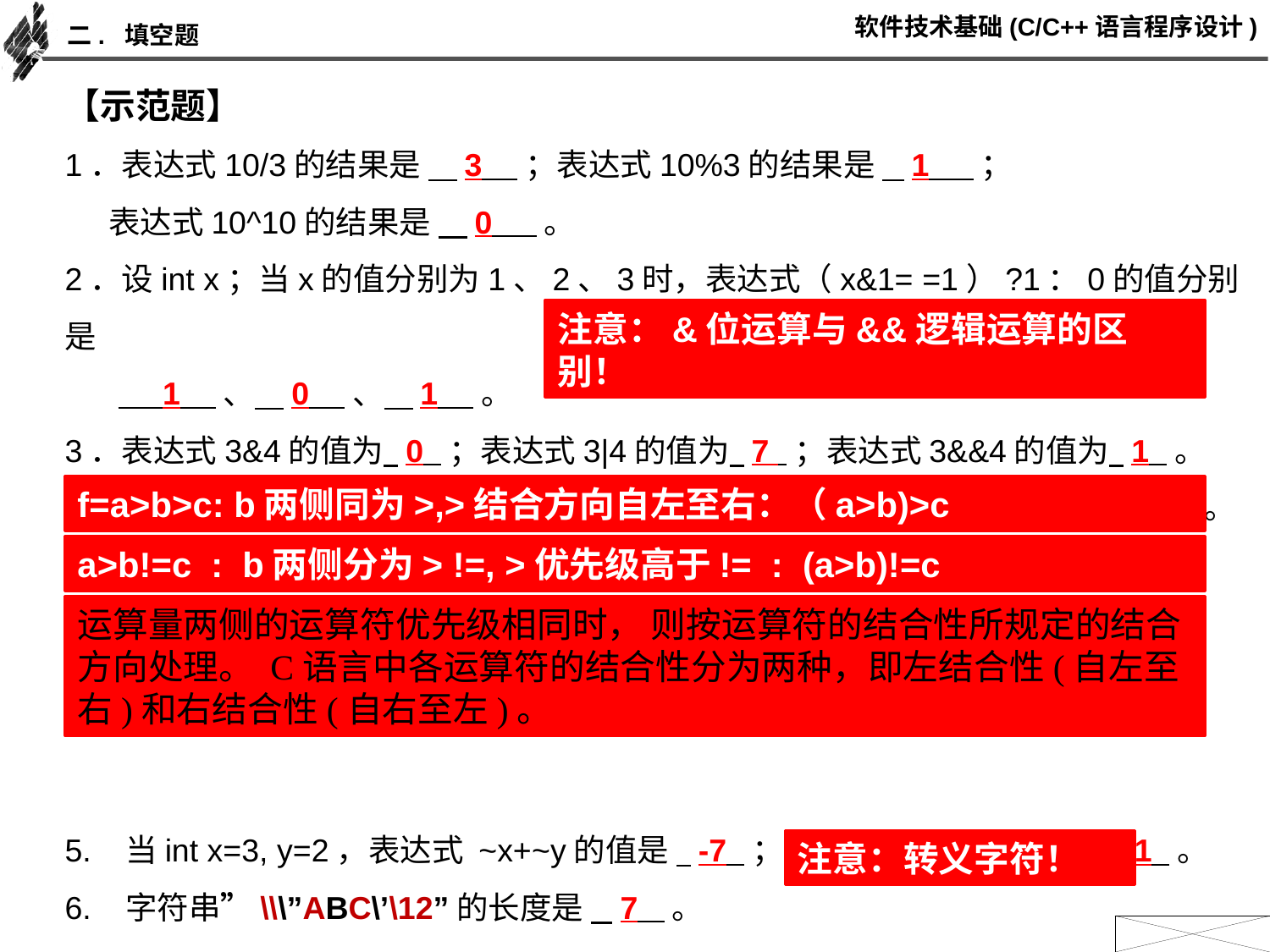

二.  填空题
【示范题】
1．表达式10/3的结果是     3    ；表达式10%3的结果是    1     ；
     表达式10^10的结果是     0     。
2．设int x；当x的值分别为1、2、3时，表达式（x&1= =1）?1：0的值分别是
           1    、    0    、    1    。
3．表达式3&4的值为  0  ；表达式3|4的值为  7  ；表达式3&&4的值为  1  。
4．当a=3,b=2,c=1时，表达式f=a>b>c的值是  0 ；表达式a>b!=c的值是   0  。

5.   当int x=3, y=2，表达式 ~x+~y的值是   -7  ；表达式x>>=y-1的值是   1  。
6.   字符串”\\\”ABC\’\12”的长度是    7   。
注意：&位运算与&&逻辑运算的区别！
f=a>b>c: b两侧同为>,>结合方向自左至右：（a>b)>c
a>b!=c  :  b两侧分为> !=, >优先级高于!=  :  (a>b)!=c
运算量两侧的运算符优先级相同时， 则按运算符的结合性所规定的结合方向处理。 C语言中各运算符的结合性分为两种，即左结合性(自左至右)和右结合性(自右至左)。
注意：转义字符！